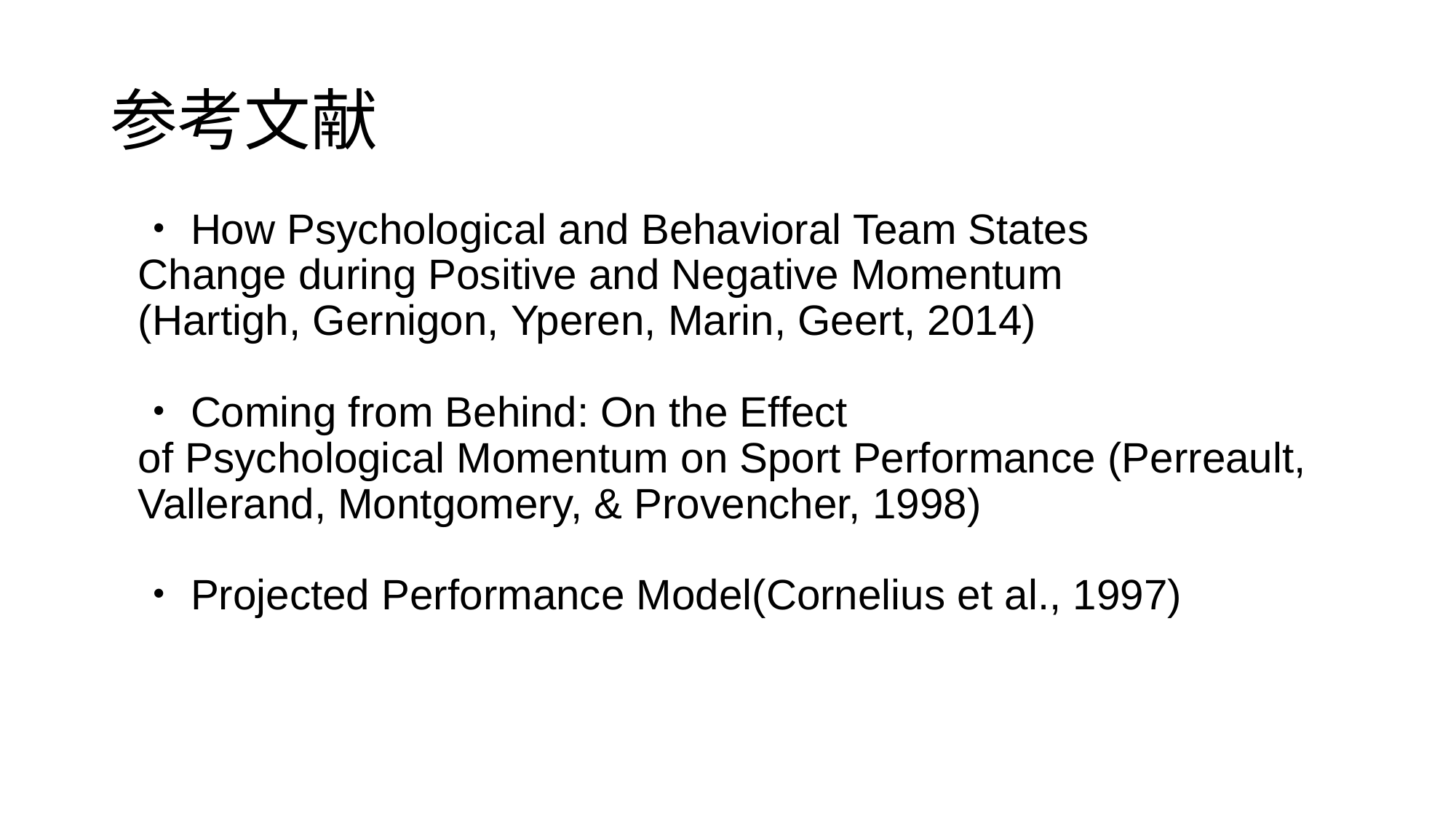

# 参考文献
・How Psychological and Behavioral Team States Change during Positive and Negative Momentum (Hartigh, Gernigon, Yperen, Marin, Geert, 2014)
・Coming from Behind: On the Effect of Psychological Momentum on Sport Performance (Perreault, Vallerand, Montgomery, & Provencher, 1998)
・Projected Performance Model(Cornelius et al., 1997)